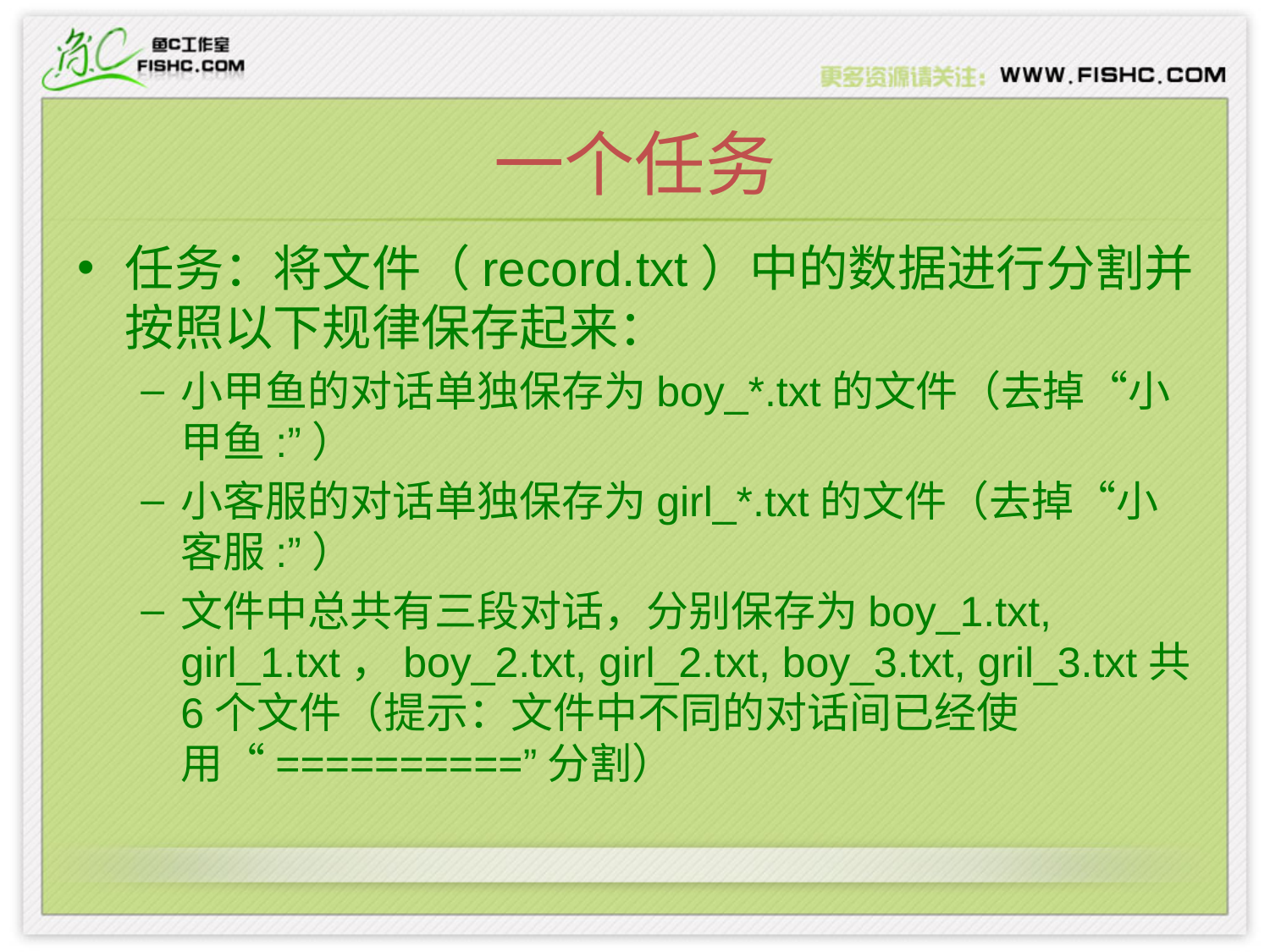

# 一个任务
任务：将文件（record.txt）中的数据进行分割并按照以下规律保存起来：
小甲鱼的对话单独保存为boy_*.txt的文件（去掉“小甲鱼:”）
小客服的对话单独保存为girl_*.txt的文件（去掉“小客服:”）
文件中总共有三段对话，分别保存为boy_1.txt, girl_1.txt，boy_2.txt, girl_2.txt, boy_3.txt, gril_3.txt共6个文件（提示：文件中不同的对话间已经使用“==========”分割）